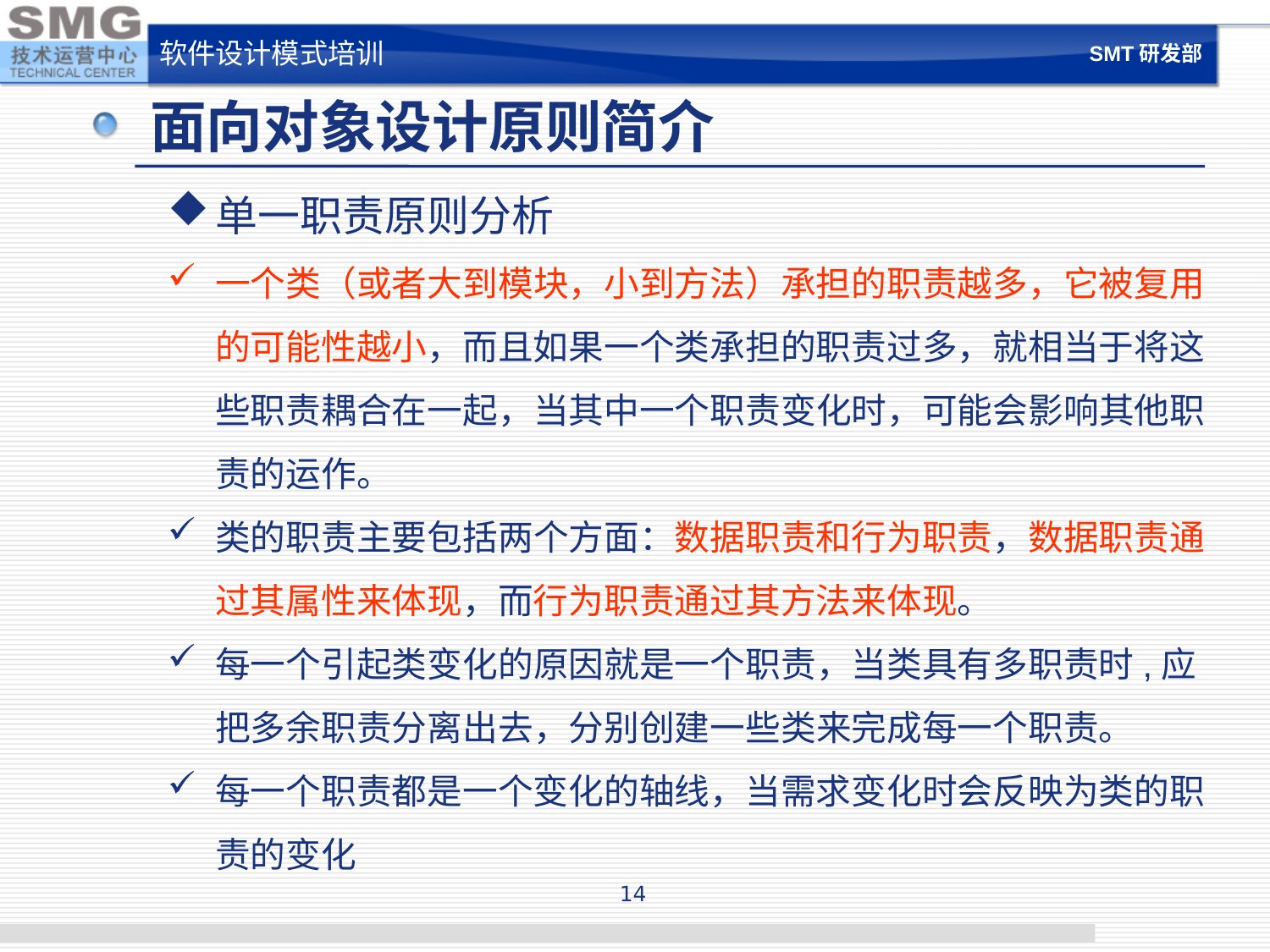

SMT研发部
软件设计模式培训
# 面向对象设计原则简介
单一职责原则分析
一个类（或者大到模块，小到方法）承担的职责越多，它被复用的可能性越小，而且如果一个类承担的职责过多，就相当于将这些职责耦合在一起，当其中一个职责变化时，可能会影响其他职责的运作。
类的职责主要包括两个方面：数据职责和行为职责，数据职责通过其属性来体现，而行为职责通过其方法来体现。
每一个引起类变化的原因就是一个职责，当类具有多职责时,应把多余职责分离出去，分别创建一些类来完成每一个职责。
每一个职责都是一个变化的轴线，当需求变化时会反映为类的职责的变化
14